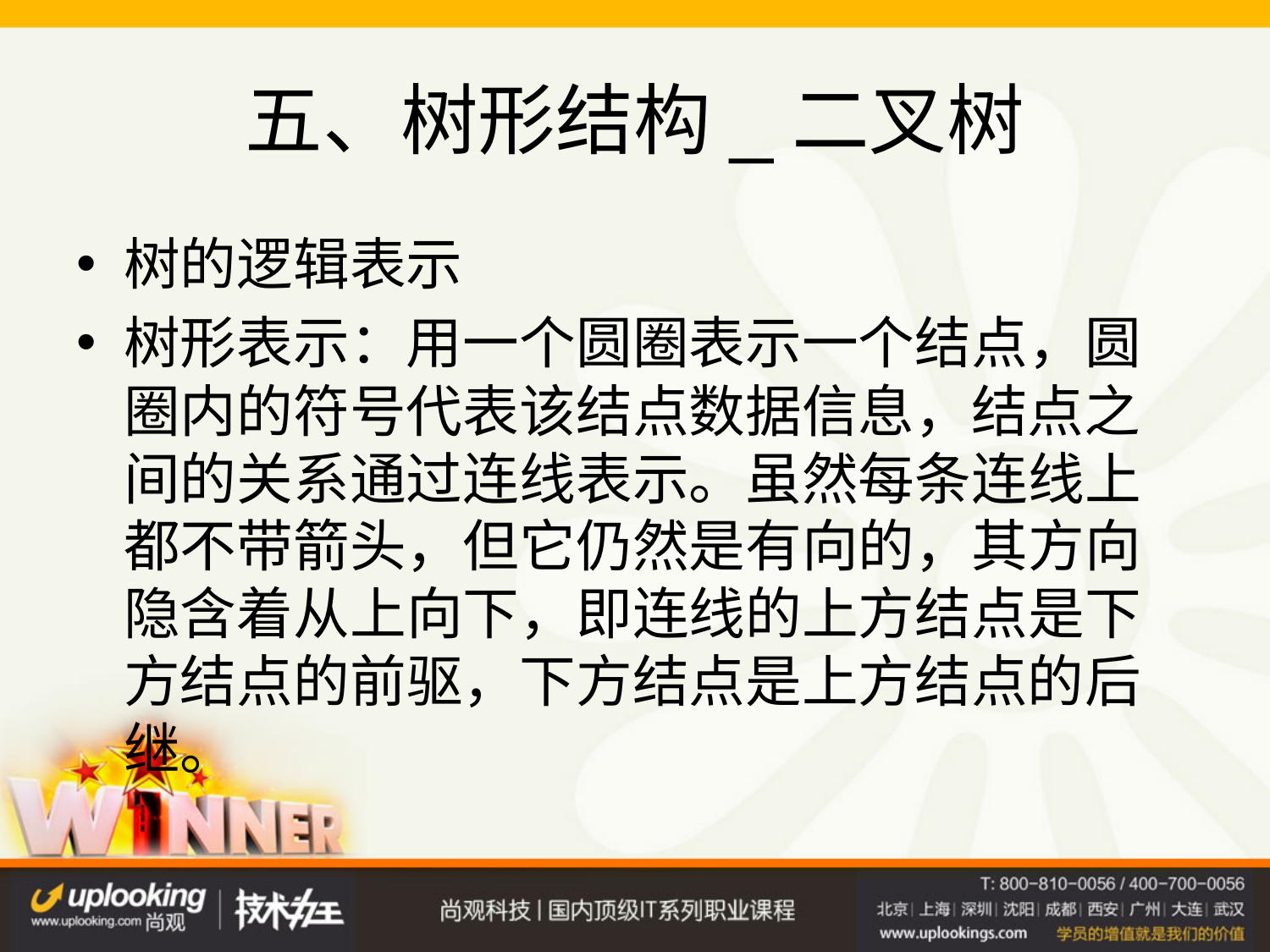

# 五、树形结构_二叉树
树的逻辑表示
树形表示：用一个圆圈表示一个结点，圆圈内的符号代表该结点数据信息，结点之间的关系通过连线表示。虽然每条连线上都不带箭头，但它仍然是有向的，其方向隐含着从上向下，即连线的上方结点是下方结点的前驱，下方结点是上方结点的后继。